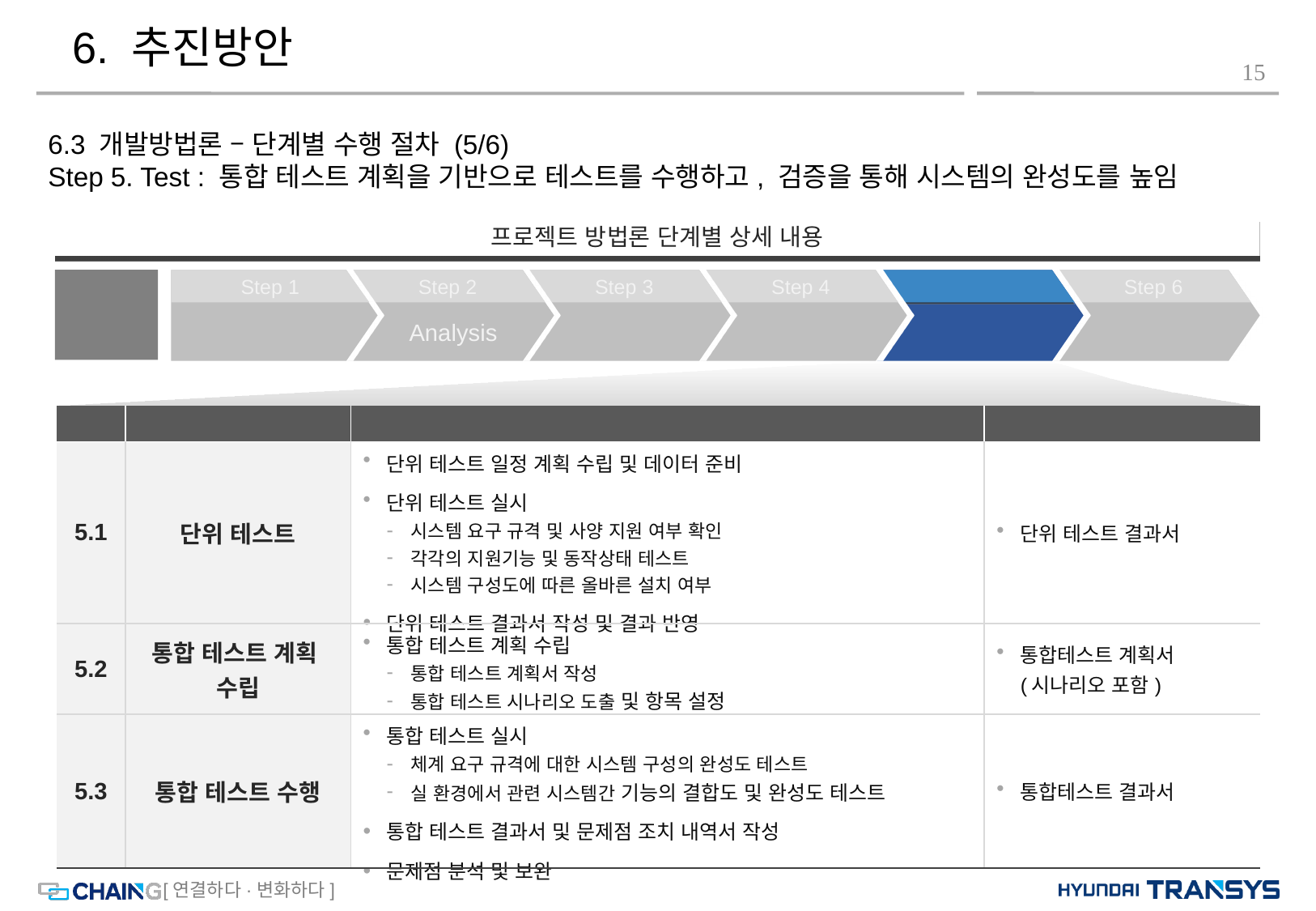

# 6. 추진방안
15
6.3 개발방법론 – 단계별 수행 절차 (5/6)
Step 5. Test : 통합 테스트 계획을 기반으로 테스트를 수행하고, 검증을 통해 시스템의 완성도를 높임
프로젝트 방법론 단계별 상세 내용
Step
Step 1
Step 2
Step 3
Step 4
Step 5
Step 6

Initiation
Analysis
Design
Develop
Test
Deployment

| No. | 주요 Activity | 주요 내용 | 주요 산출물 |
| --- | --- | --- | --- |
| 5.1 | 단위 테스트 | 단위 테스트 일정 계획 수립 및 데이터 준비 단위 테스트 실시 시스템 요구 규격 및 사양 지원 여부 확인 각각의 지원기능 및 동작상태 테스트 시스템 구성도에 따른 올바른 설치 여부 단위 테스트 결과서 작성 및 결과 반영 | 단위 테스트 결과서 |
| 5.2 | 통합 테스트 계획 수립 | 통합 테스트 계획 수립 통합 테스트 계획서 작성 통합 테스트 시나리오 도출 및 항목 설정 | 통합테스트 계획서 (시나리오 포함) |
| 5.3 | 통합 테스트 수행 | 통합 테스트 실시 체계 요구 규격에 대한 시스템 구성의 완성도 테스트 실 환경에서 관련 시스템간 기능의 결합도 및 완성도 테스트 통합 테스트 결과서 및 문제점 조치 내역서 작성 문제점 분석 및 보완 | 통합테스트 결과서 |